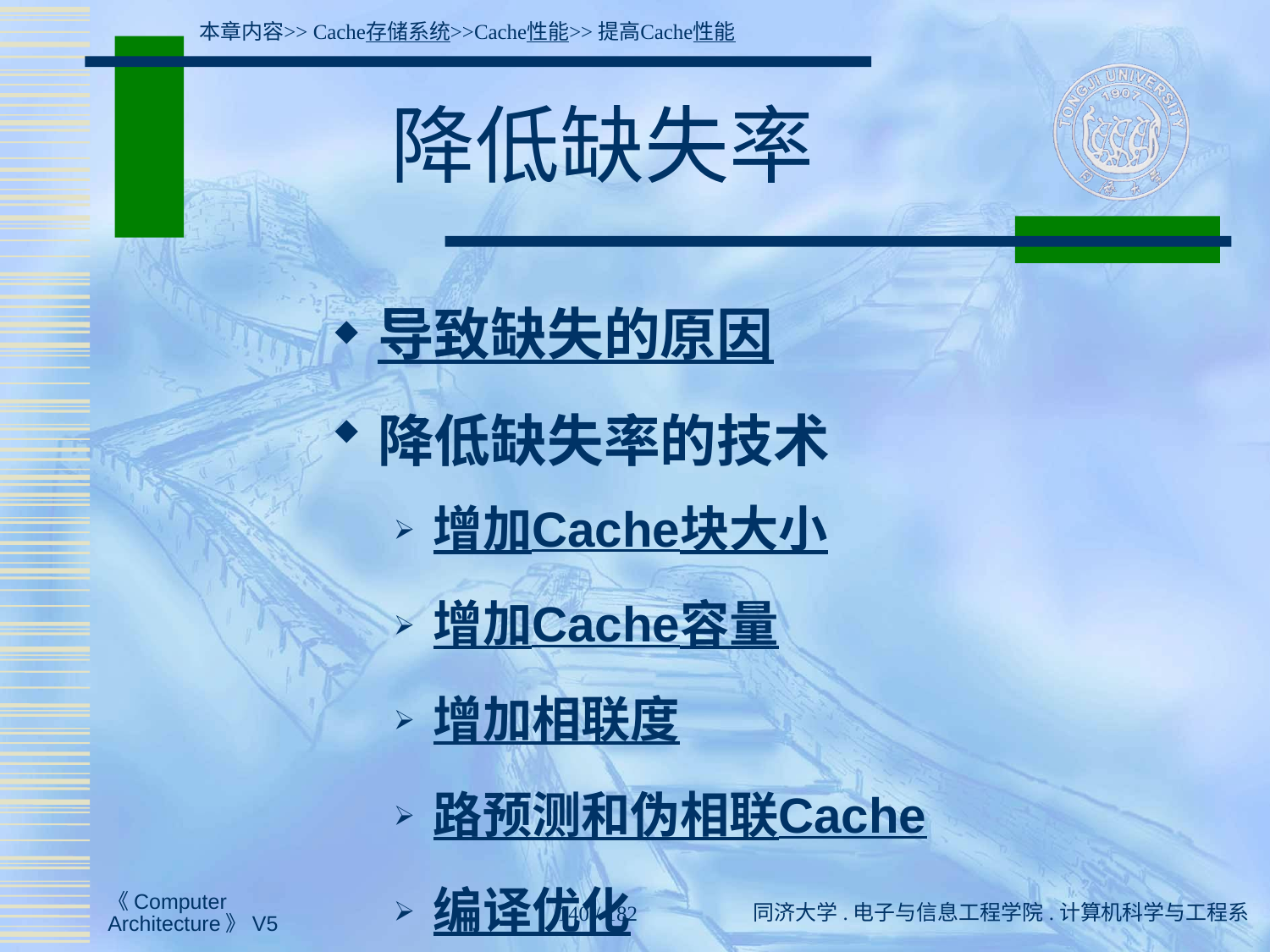

本章内容>> Cache存储系统>>Cache性能>>提高Cache性能
# 降低缺失率
导致缺失的原因
降低缺失率的技术
增加Cache块大小
增加Cache容量
增加相联度
路预测和伪相联Cache
编译优化